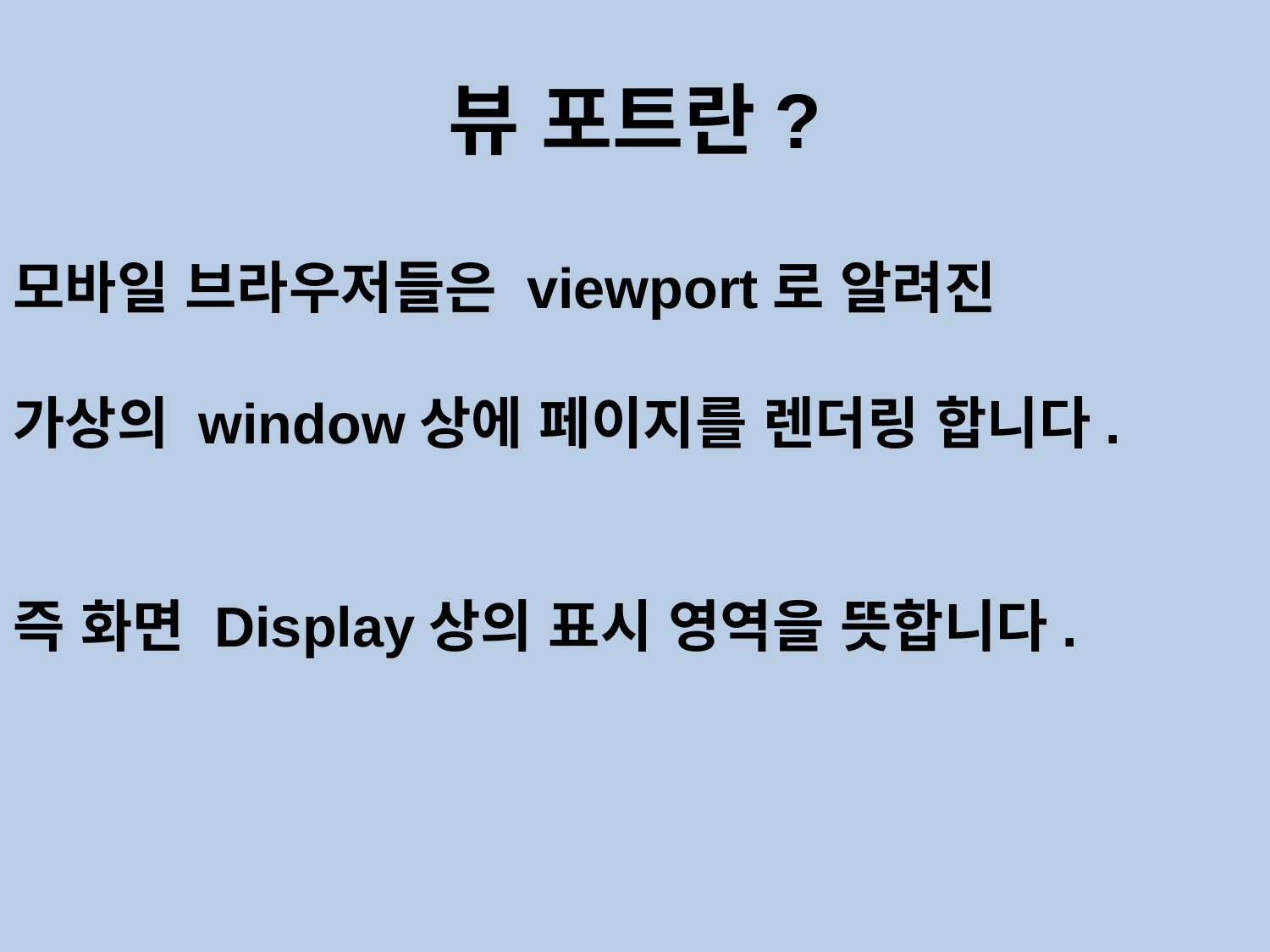

# 뷰 포트란?
모바일 브라우저들은 viewport로 알려진

가상의 window상에 페이지를 렌더링 합니다.

즉 화면 Display상의 표시 영역을 뜻합니다.